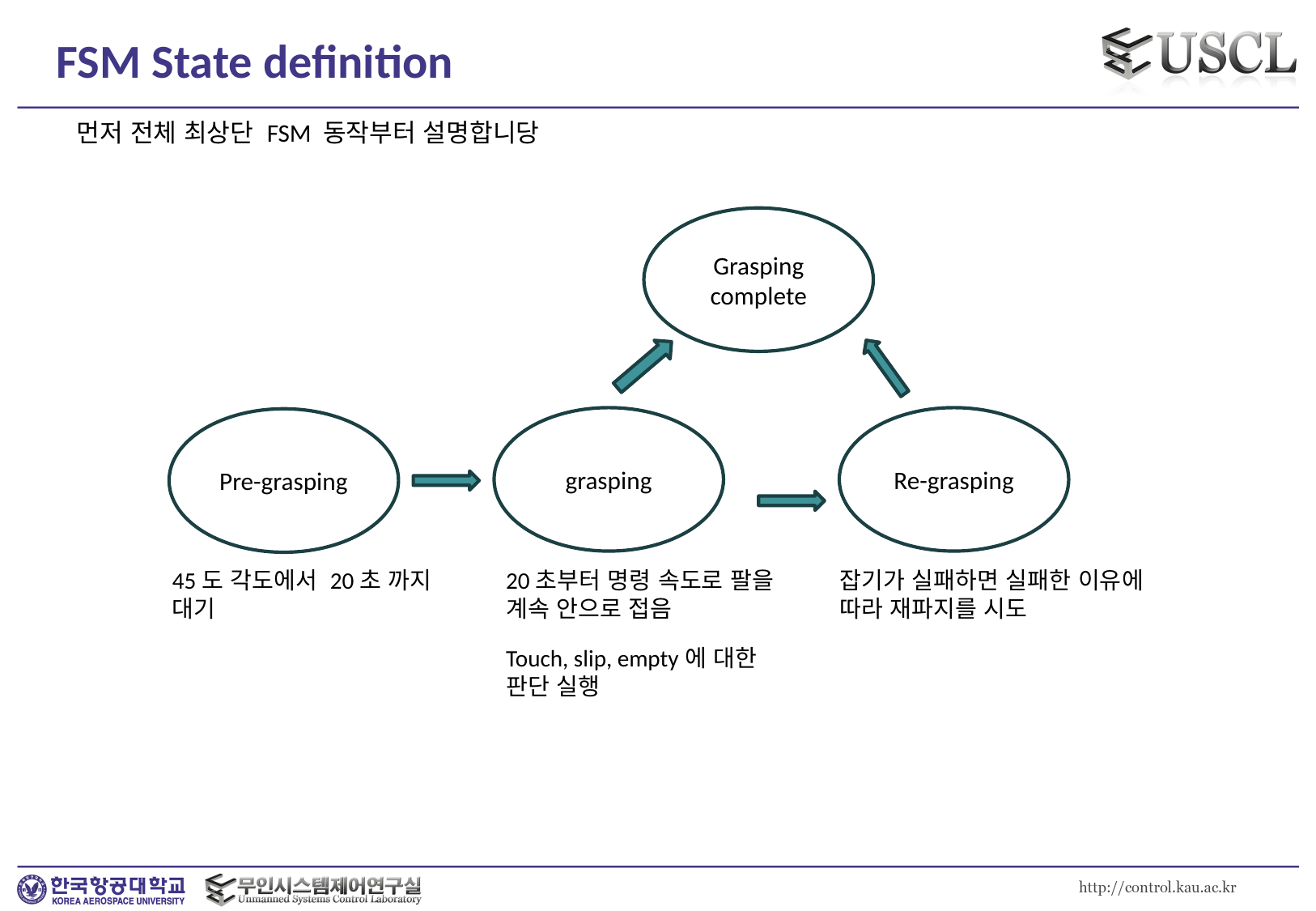

FSM State definition
먼저 전체 최상단 FSM 동작부터 설명합니당
Grasping complete

grasping
Re-grasping
Pre-grasping

45도 각도에서 20초 까지 대기
20초부터 명령 속도로 팔을 계속 안으로 접음
잡기가 실패하면 실패한 이유에 따라 재파지를 시도
Touch, slip, empty에 대한 판단 실행